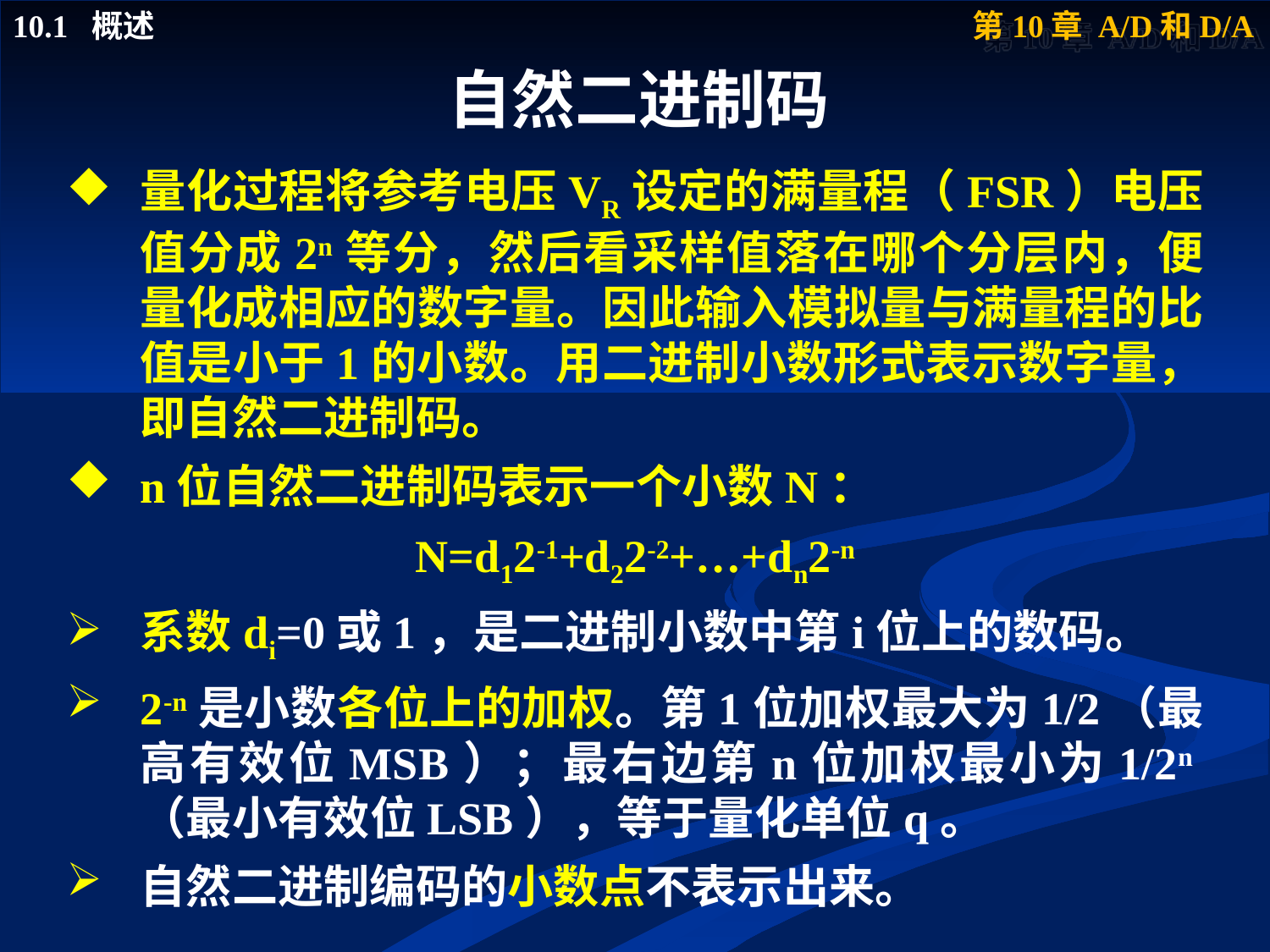

# 自然二进制码
量化过程将参考电压VR设定的满量程（FSR）电压值分成2n等分，然后看采样值落在哪个分层内，便量化成相应的数字量。因此输入模拟量与满量程的比值是小于1的小数。用二进制小数形式表示数字量，即自然二进制码。
n位自然二进制码表示一个小数N：
N=d12-1+d22-2+…+dn2-n
系数di=0或1，是二进制小数中第i位上的数码。
2-n是小数各位上的加权。第1位加权最大为1/2（最高有效位MSB）；最右边第n位加权最小为1/2n（最小有效位LSB），等于量化单位q。
自然二进制编码的小数点不表示出来。